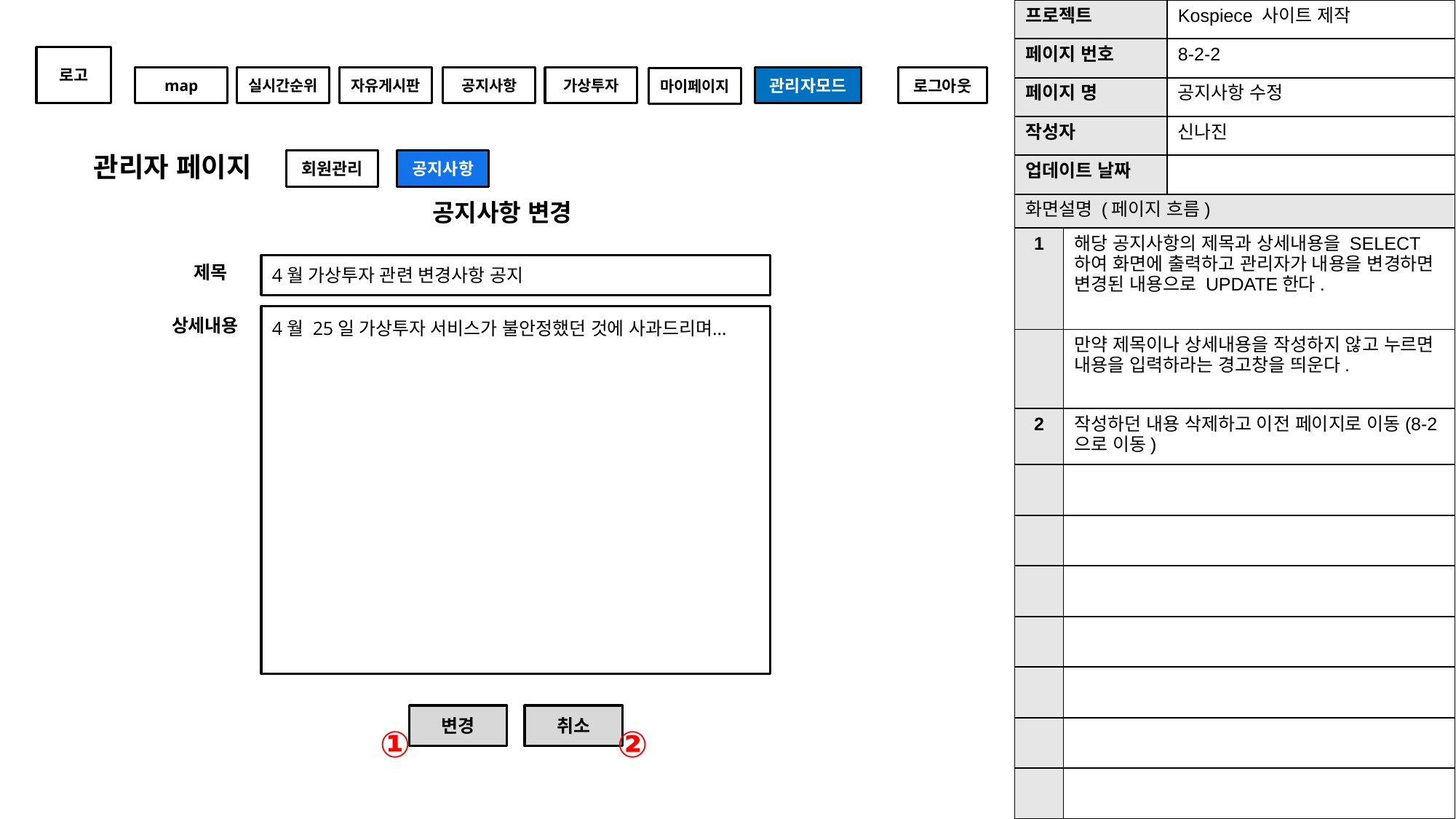

| 프로젝트 | Kospiece 사이트 제작 |
| --- | --- |
| 페이지 번호 | 8-2-2 |
| 페이지 명 | 공지사항 수정 |
| 작성자 | 신나진 |
| 업데이트 날짜 |  |
로고
관리자모드
로그아웃
map
실시간순위
자유게시판
공지사항
가상투자
마이페이지
관리자 페이지
회원관리
공지사항
공지사항 변경
| 화면설명 (페이지 흐름) |  |
| --- | --- |
| 1 | 해당 공지사항의 제목과 상세내용을 SELECT하여 화면에 출력하고 관리자가 내용을 변경하면 변경된 내용으로 UPDATE한다. |
|  | 만약 제목이나 상세내용을 작성하지 않고 누르면 내용을 입력하라는 경고창을 띄운다. |
| 2 | 작성하던 내용 삭제하고 이전 페이지로 이동(8-2으로 이동) |
|  |  |
|  |  |
|  |  |
|  |  |
|  |  |
|  |  |
|  |  |
제목
4월 가상투자 관련 변경사항 공지
상세내용
4월 25일 가상투자 서비스가 불안정했던 것에 사과드리며…

변경
취소
①
②